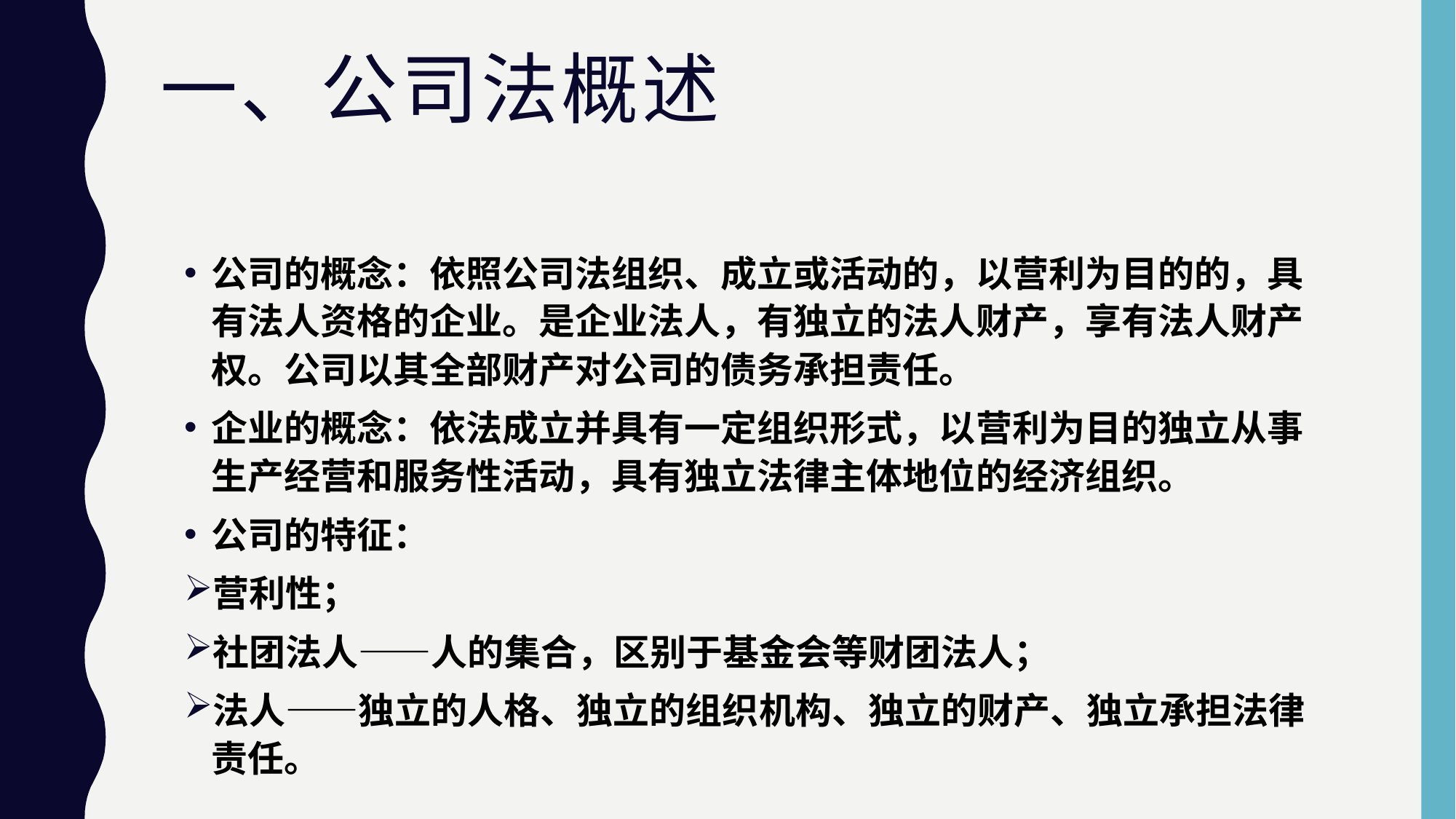

# 一、公司法概述
公司的概念：依照公司法组织、成立或活动的，以营利为目的的，具有法人资格的企业。是企业法人，有独立的法人财产，享有法人财产权。公司以其全部财产对公司的债务承担责任。
企业的概念：依法成立并具有一定组织形式，以营利为目的独立从事生产经营和服务性活动，具有独立法律主体地位的经济组织。
公司的特征：
营利性；
社团法人——人的集合，区别于基金会等财团法人；
法人——独立的人格、独立的组织机构、独立的财产、独立承担法律责任。